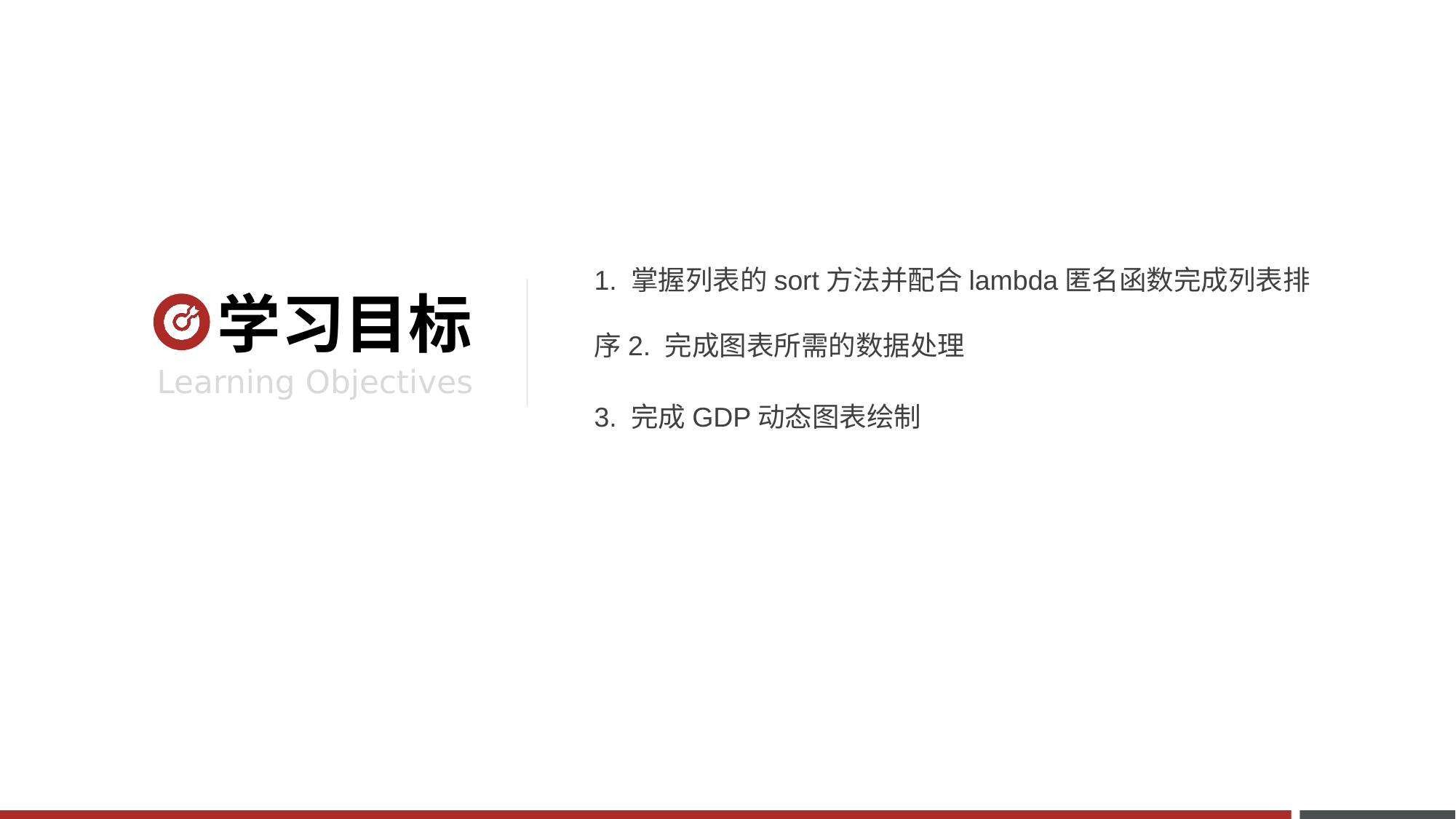

1. 掌握列表的sort方法并配合lambda匿名函数完成列表排序2. 完成图表所需的数据处理
3. 完成GDP动态图表绘制